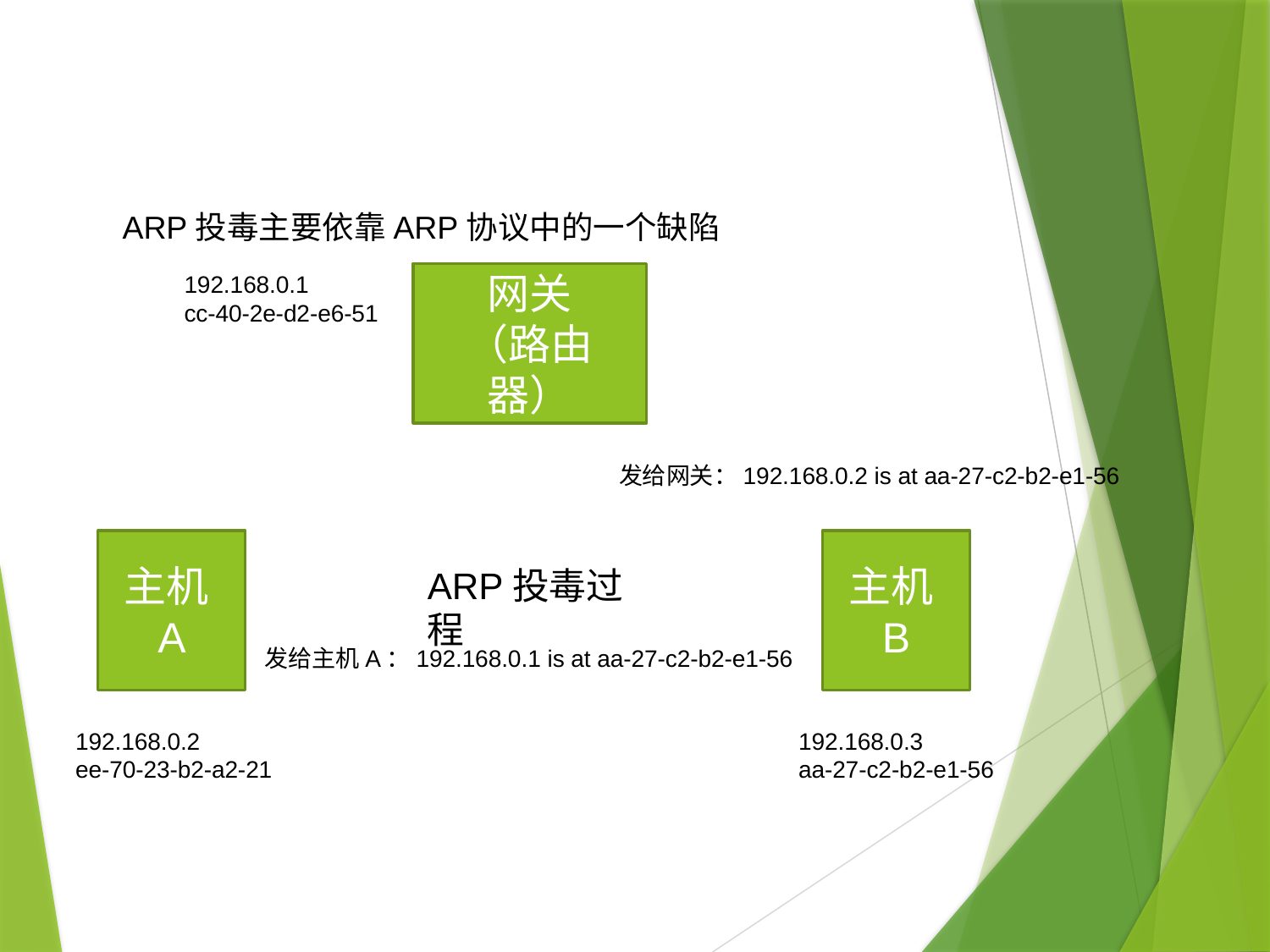

ARP投毒主要依靠ARP协议中的一个缺陷
192.168.0.1
cc-40-2e-d2-e6-51
网关
（路由器）
发给网关：192.168.0.2 is at aa-27-c2-b2-e1-56

主机B
主机A
ARP投毒过程
发给主机A：192.168.0.1 is at aa-27-c2-b2-e1-56

192.168.0.3
aa-27-c2-b2-e1-56
192.168.0.2
ee-70-23-b2-a2-21